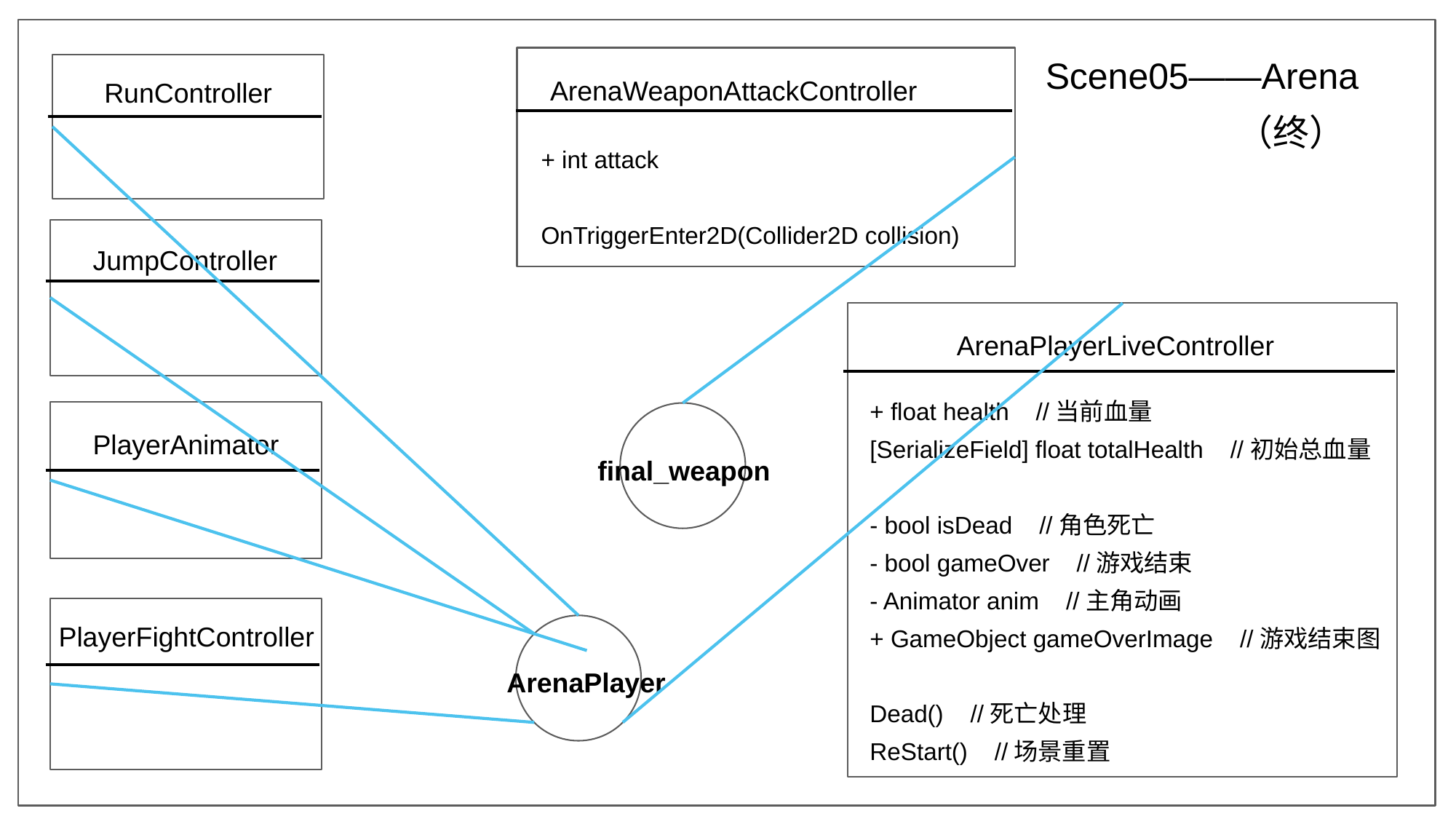

Scene05——Arena
                            （终）

ArenaWeaponAttackController
RunController
+ int attack

OnTriggerEnter2D(Collider2D collision)

JumpController

ArenaPlayerLiveController
+ float health    //当前血量
[SerializeField] float totalHealth    //初始总血量

- bool isDead    //角色死亡
- bool gameOver    //游戏结束
- Animator anim    //主角动画
+ GameObject gameOverImage    //游戏结束图

Dead()    //死亡处理
ReStart()    //场景重置

final_weapon
PlayerAnimator

PlayerFightController

ArenaPlayer